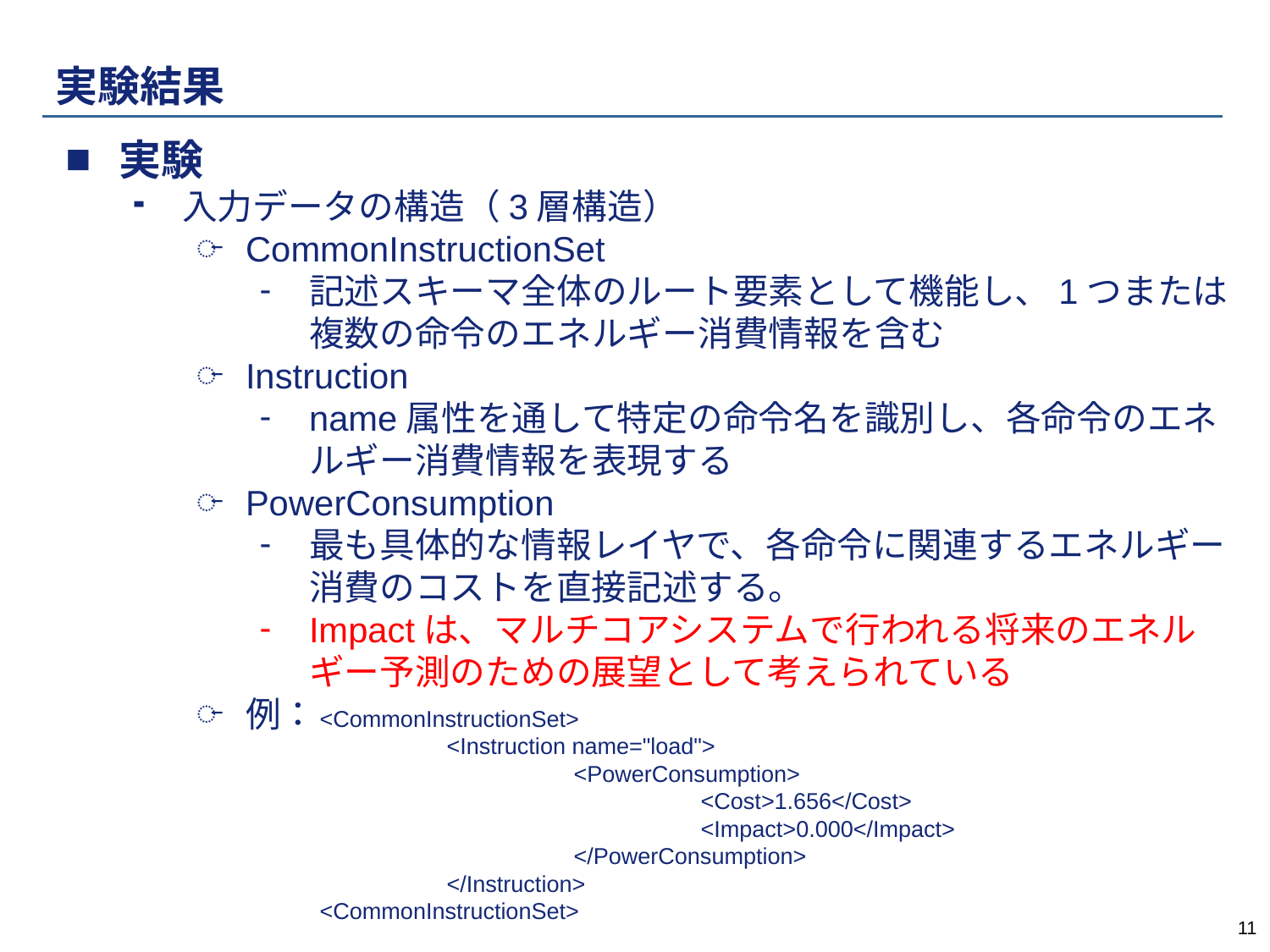

# 実験結果
実験
入力データの構造（3層構造）
CommonInstructionSet
記述スキーマ全体のルート要素として機能し、1つまたは複数の命令のエネルギー消費情報を含む
Instruction
name属性を通して特定の命令名を識別し、各命令のエネルギー消費情報を表現する
PowerConsumption
最も具体的な情報レイヤで、各命令に関連するエネルギー消費のコストを直接記述する。
Impactは、マルチコアシステムで行われる将来のエネルギー予測のための展望として考えられている
例：

<CommonInstructionSet>
	<Instruction name="load">
		<PowerConsumption>
			<Cost>1.656</Cost>
			<Impact>0.000</Impact>
		</PowerConsumption>
	</Instruction>
<CommonInstructionSet>
11